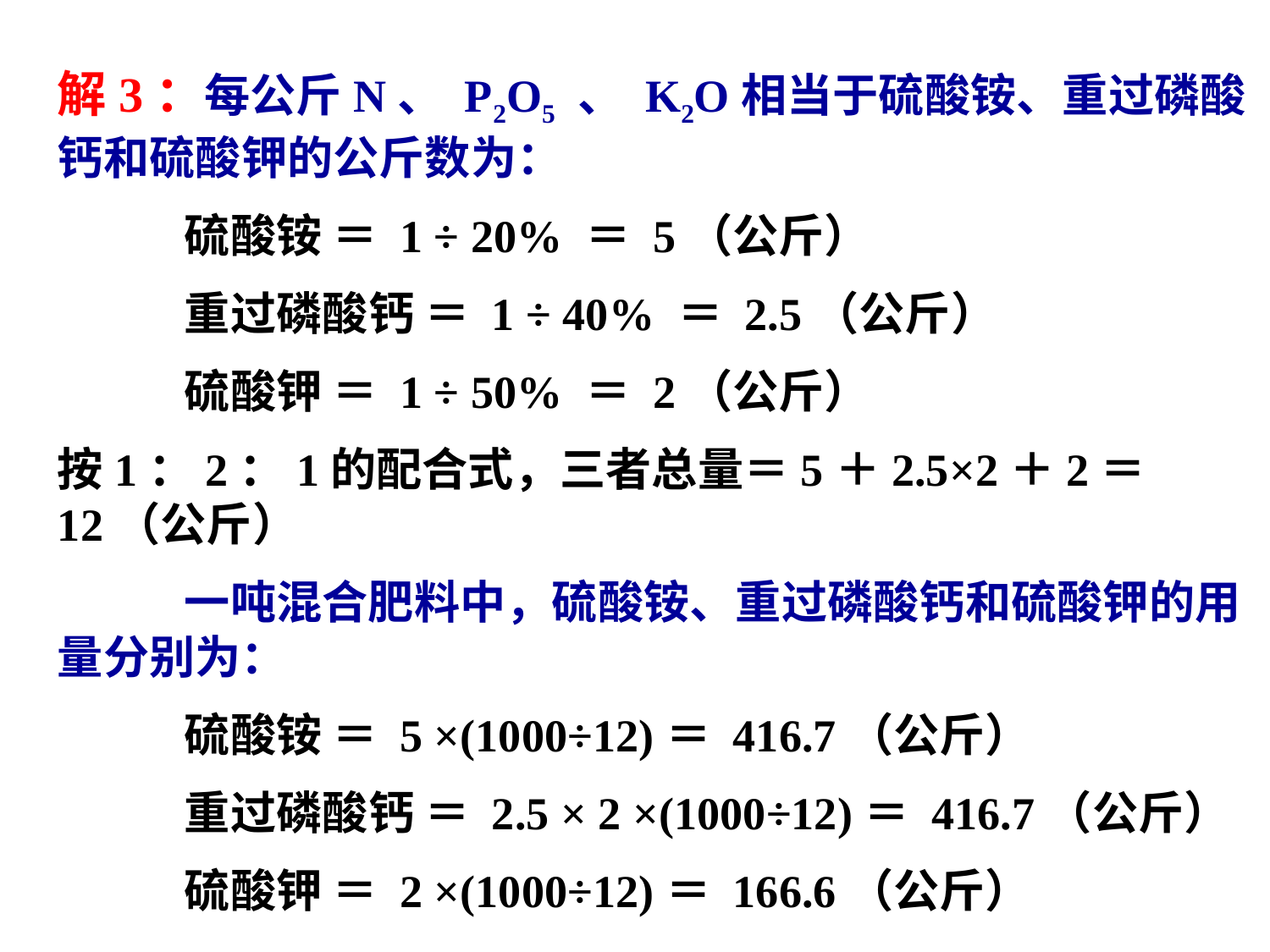

解3：每公斤N、 P2O5 、 K2O相当于硫酸铵、重过磷酸钙和硫酸钾的公斤数为：
	硫酸铵 ＝ 1 ÷ 20% ＝ 5（公斤）
	重过磷酸钙 ＝ 1 ÷ 40% ＝ 2.5（公斤）
	硫酸钾 ＝ 1 ÷ 50% ＝ 2（公斤）
按1：2：1的配合式，三者总量＝5＋2.5×2＋2＝12（公斤）
	一吨混合肥料中，硫酸铵、重过磷酸钙和硫酸钾的用量分别为：
	硫酸铵 ＝ 5 ×(1000÷12)＝ 416.7（公斤）
	重过磷酸钙 ＝ 2.5 × 2 ×(1000÷12)＝ 416.7（公斤）
	硫酸钾 ＝ 2 ×(1000÷12)＝ 166.6（公斤）